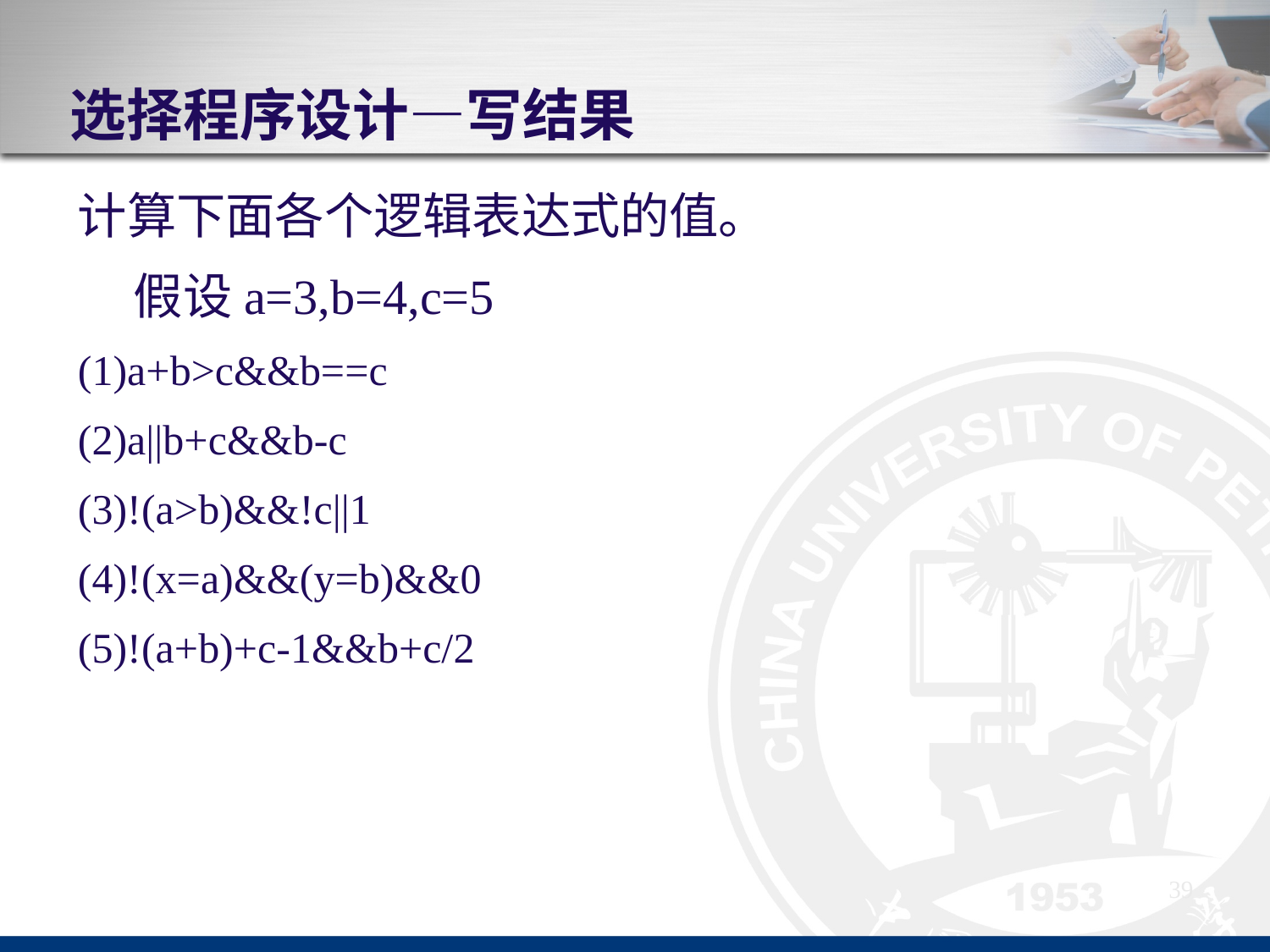

# 选择程序设计—写结果
计算下面各个逻辑表达式的值。
    假设a=3,b=4,c=5
(1)a+b>c&&b==c
(2)a||b+c&&b-c
(3)!(a>b)&&!c||1
(4)!(x=a)&&(y=b)&&0
(5)!(a+b)+c-1&&b+c/2
39